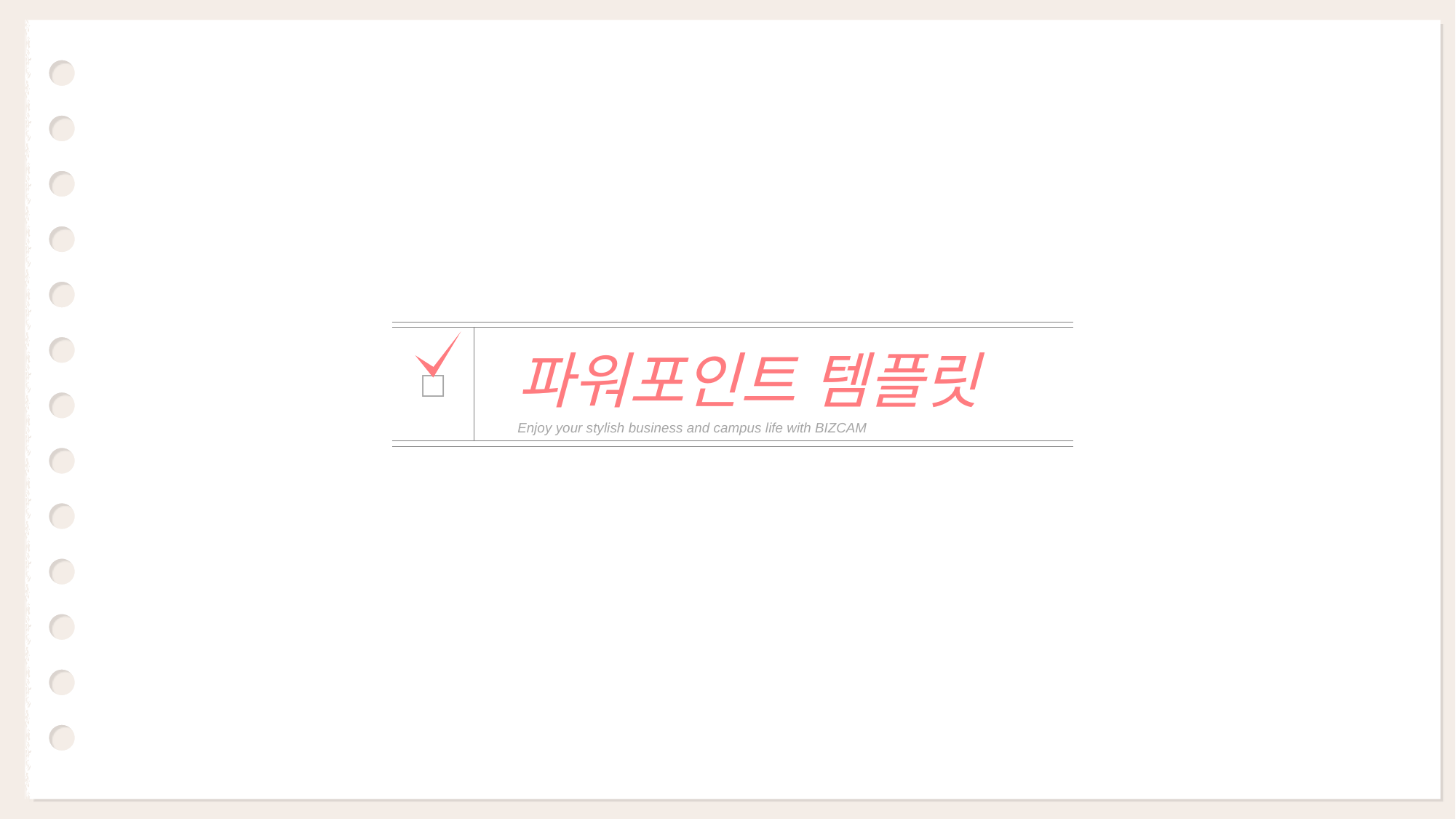

|  |  |
| --- | --- |
| □ | 파워포인트 템플릿 Enjoy your stylish business and campus life with BIZCAM |
|  |  |